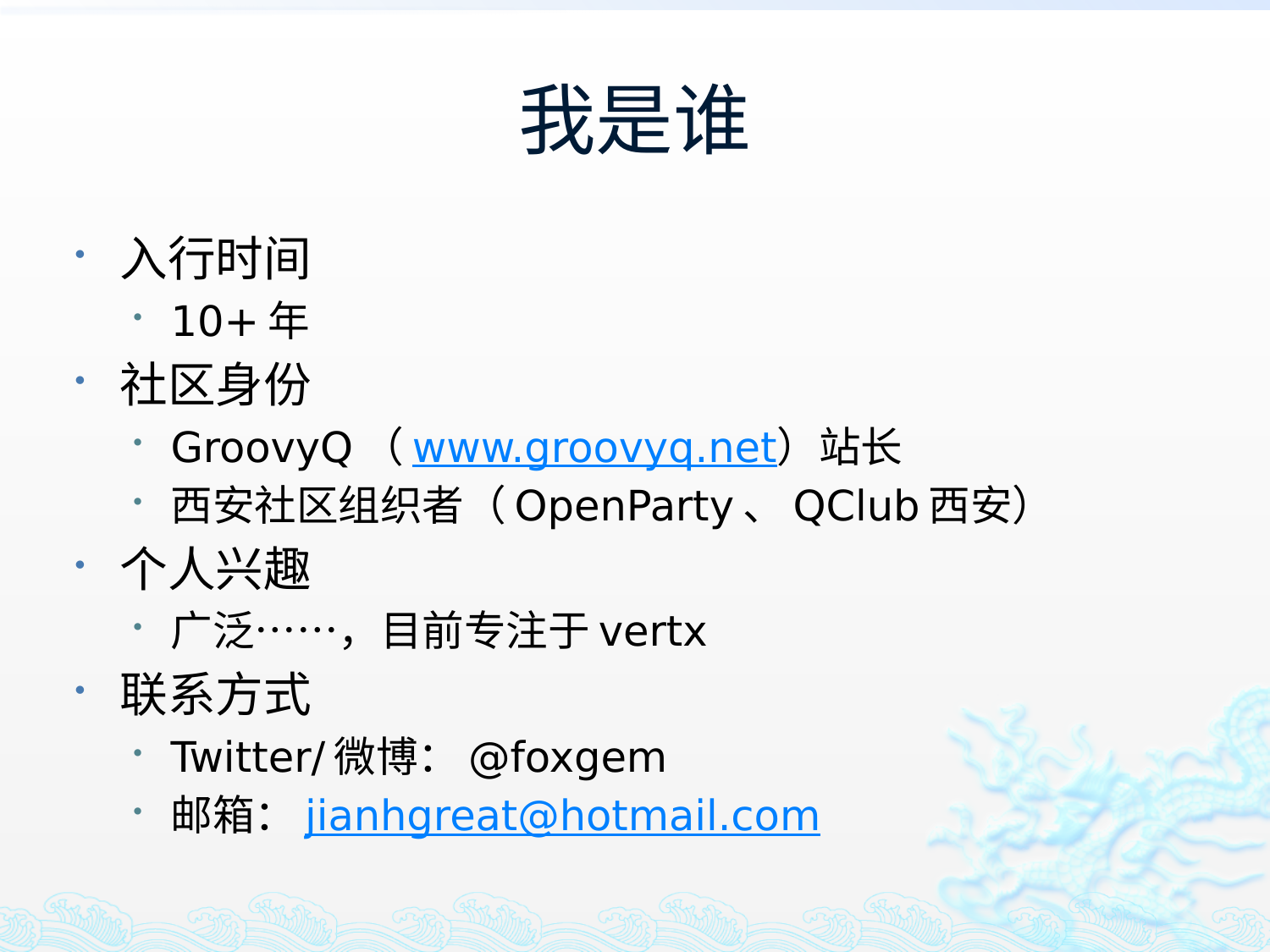

# 我是谁
入行时间
10+年
社区身份
GroovyQ（www.groovyq.net）站长
西安社区组织者（OpenParty、QClub西安）
个人兴趣
广泛……，目前专注于vertx
联系方式
Twitter/微博：@foxgem
邮箱：jianhgreat@hotmail.com